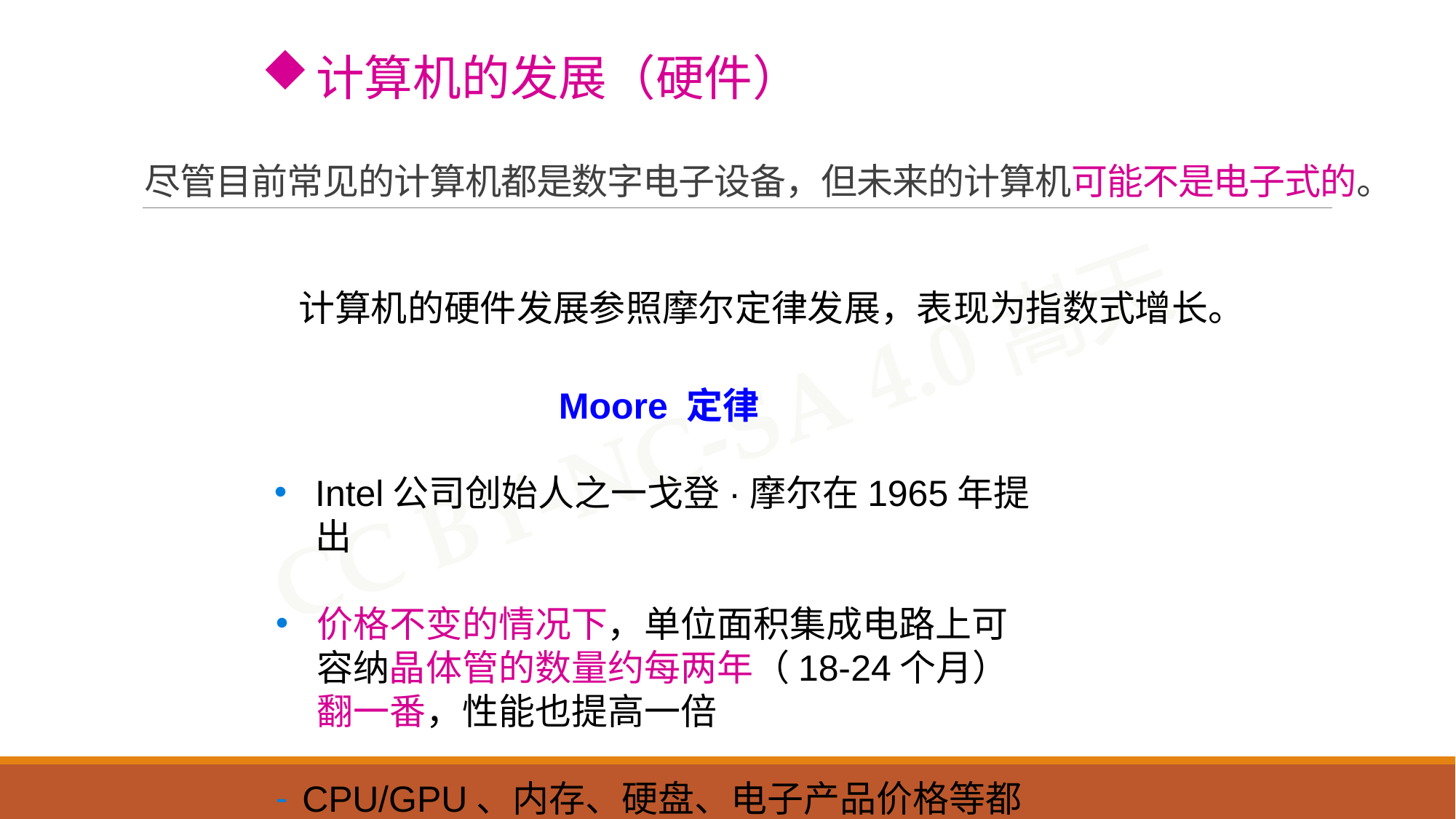

计算机的发展（硬件）
# 尽管目前常见的计算机都是数字电子设备，但未来的计算机可能不是电子式的。

计算机的硬件发展参照摩尔定律发展，表现为指数式增长。

Moore 定律

Intel公司创始人之一戈登·摩尔在1965年提出

价格不变的情况下，单位面积集成电路上可容纳晶体管的数量约每两年（18-24个月）翻一番，性能也提高一倍

CPU/GPU、内存、硬盘、电子产品价格等都遵循摩尔定律